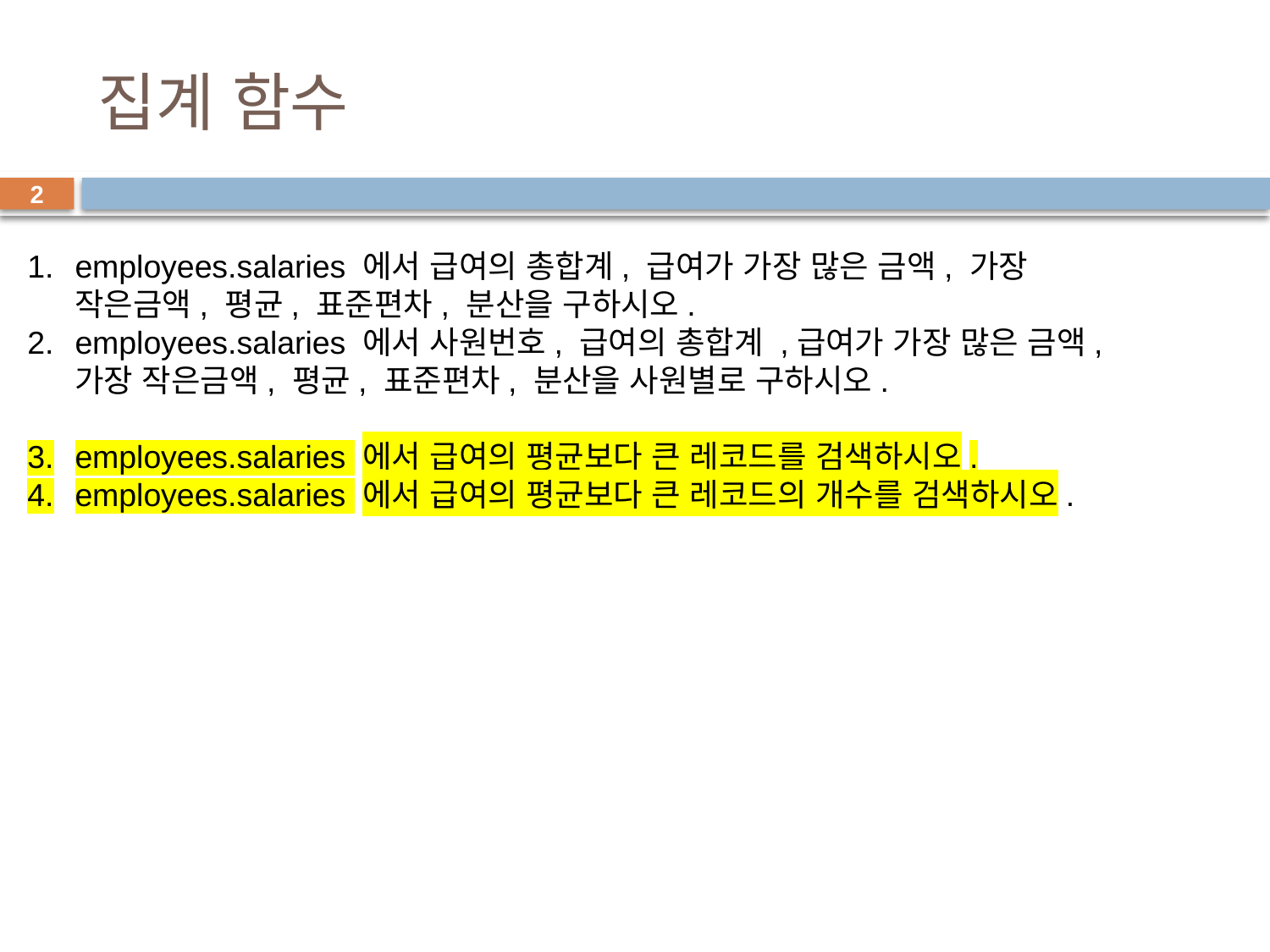

# 집계 함수
2

employees.salaries 에서 급여의 총합계, 급여가 가장 많은 금액, 가장 작은금액, 평균, 표준편차, 분산을 구하시오.
employees.salaries 에서 사원번호, 급여의 총합계 ,급여가 가장 많은 금액, 가장 작은금액, 평균, 표준편차, 분산을 사원별로 구하시오.

employees.salaries 에서 급여의 평균보다 큰 레코드를 검색하시오.
employees.salaries 에서 급여의 평균보다 큰 레코드의 개수를 검색하시오.